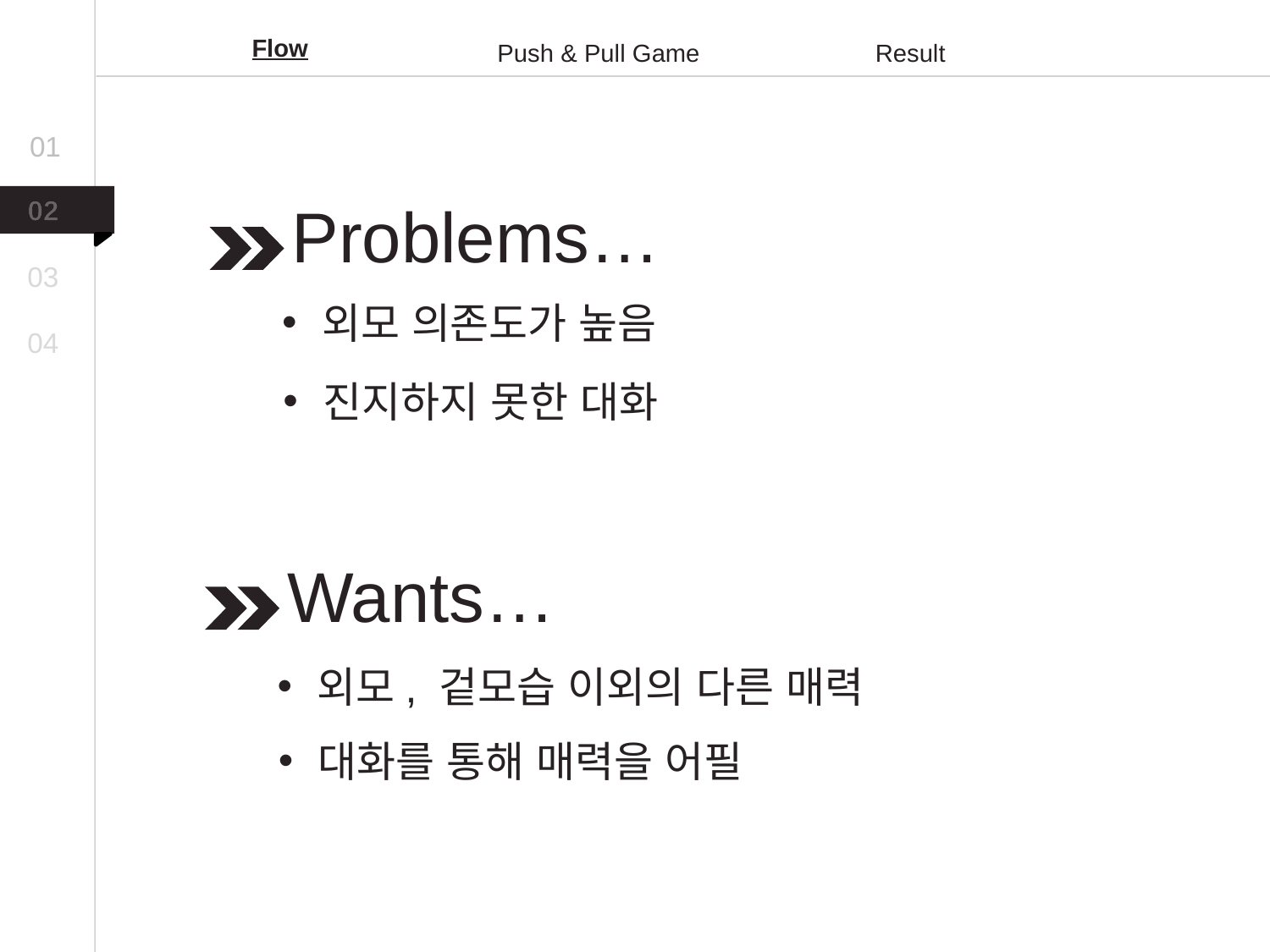

Push & Pull Game
Result
Flow
01

02
Problems…

03
외모 의존도가 높음
04
진지하지 못한 대화
Wants…

외모, 겉모습 이외의 다른 매력
대화를 통해 매력을 어필